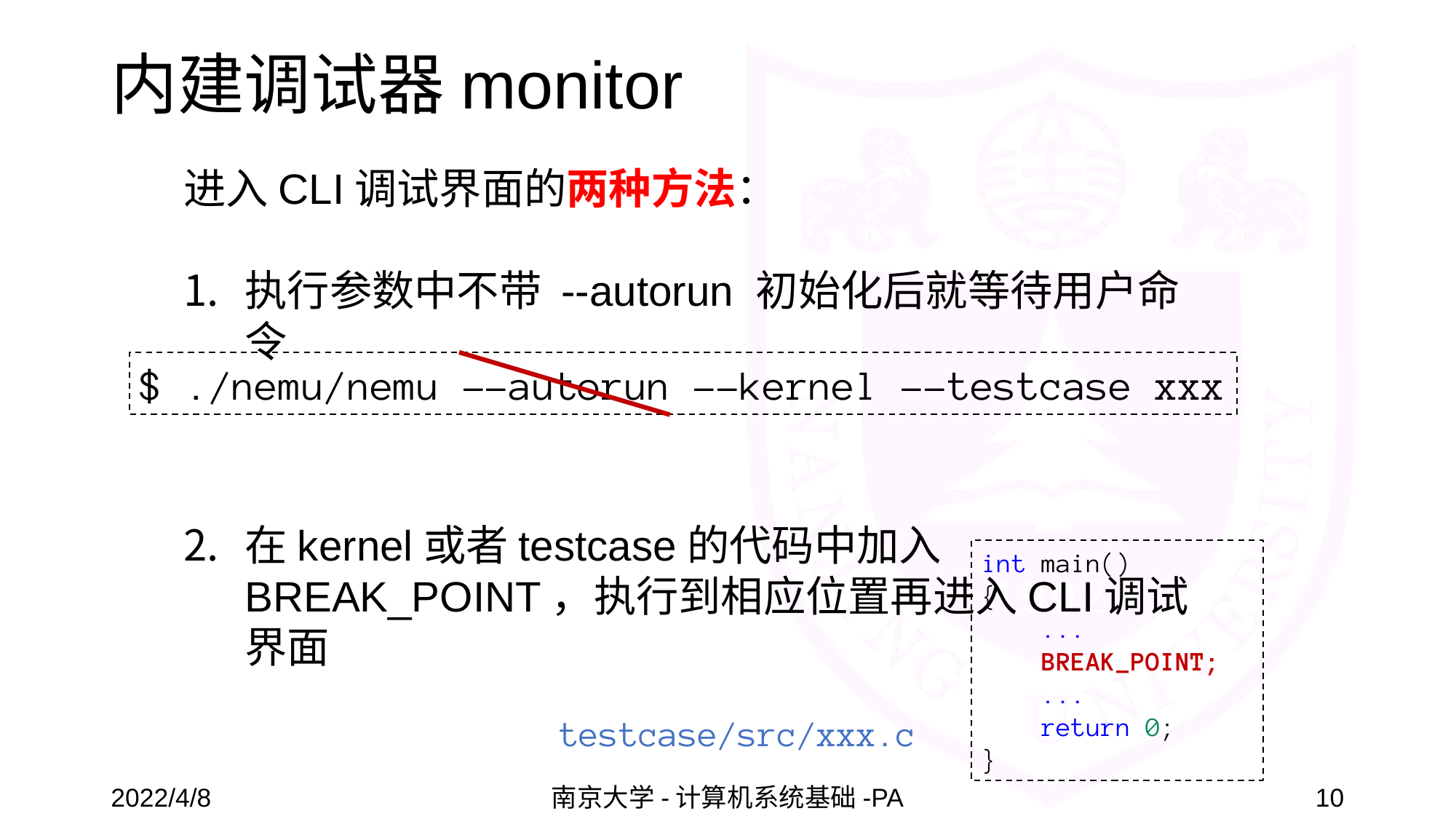

# 内建调试器monitor
进入CLI调试界面的两种方法：

执行参数中不带 --autorun 初始化后就等待用户命令

在kernel或者testcase的代码中加入BREAK_POINT，执行到相应位置再进入CLI调试界面
$ ./nemu/nemu --autorun --kernel --testcase xxx
int main()
{
    ...
    BREAK_POINT;
    ...
    return 0;
}
testcase/src/xxx.c
2022/4/8
南京大学-计算机系统基础-PA
10